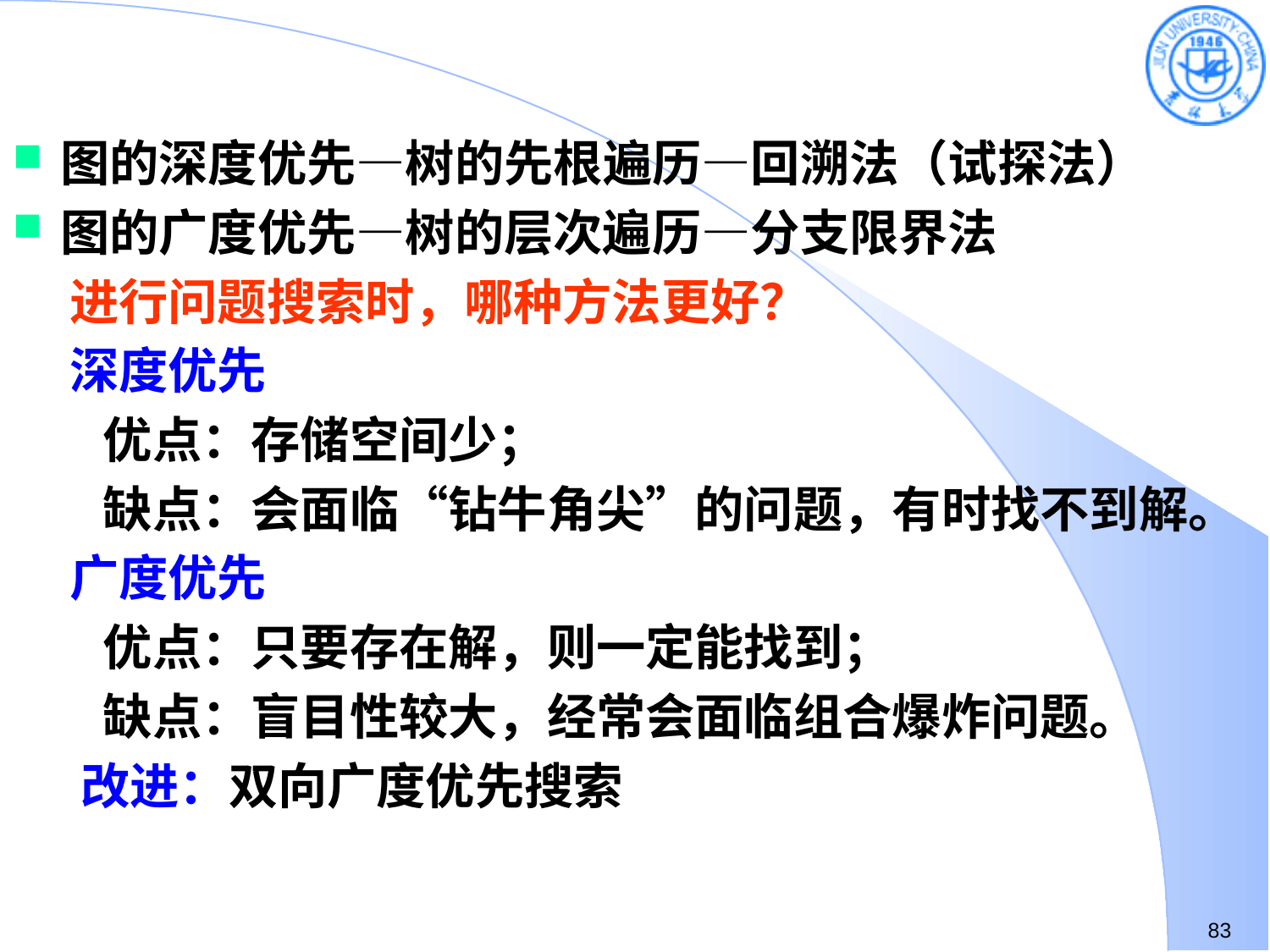

图的深度优先—树的先根遍历—回溯法（试探法）
图的广度优先—树的层次遍历—分支限界法
    进行问题搜索时，哪种方法更好？
    深度优先
       优点：存储空间少；
       缺点：会面临“钻牛角尖”的问题，有时找不到解。
    广度优先
       优点：只要存在解，则一定能找到；
       缺点：盲目性较大，经常会面临组合爆炸问题。
     改进：双向广度优先搜索